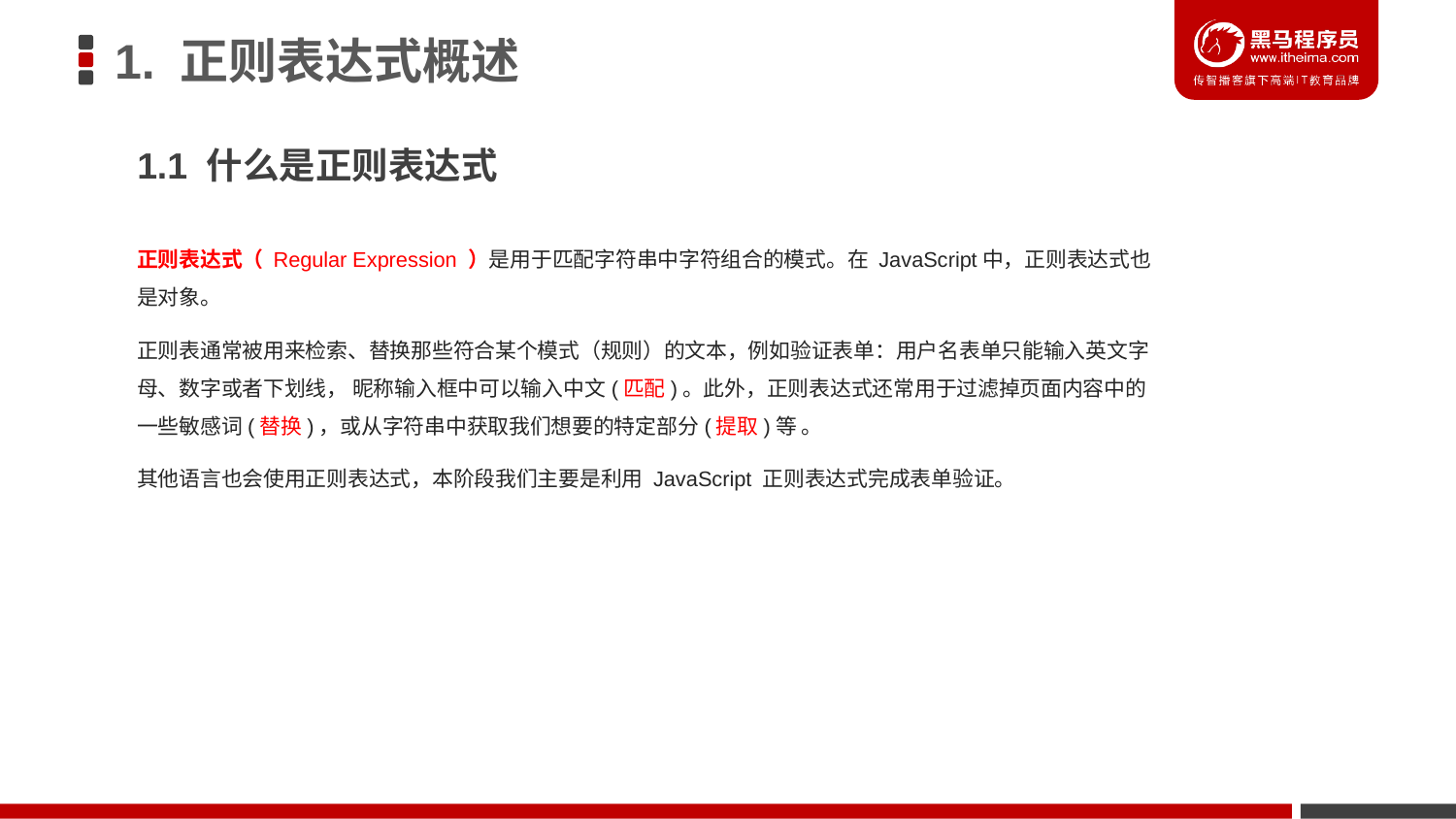

# 1. 正则表达式概述
1.1 什么是正则表达式
正则表达式（ Regular Expression ）是用于匹配字符串中字符组合的模式。在 JavaScript中，正则表达式也是对象。
正则表通常被用来检索、替换那些符合某个模式（规则）的文本，例如验证表单：用户名表单只能输入英文字母、数字或者下划线， 昵称输入框中可以输入中文(匹配)。此外，正则表达式还常用于过滤掉页面内容中的一些敏感词(替换)，或从字符串中获取我们想要的特定部分(提取)等 。
其他语言也会使用正则表达式，本阶段我们主要是利用 JavaScript 正则表达式完成表单验证。